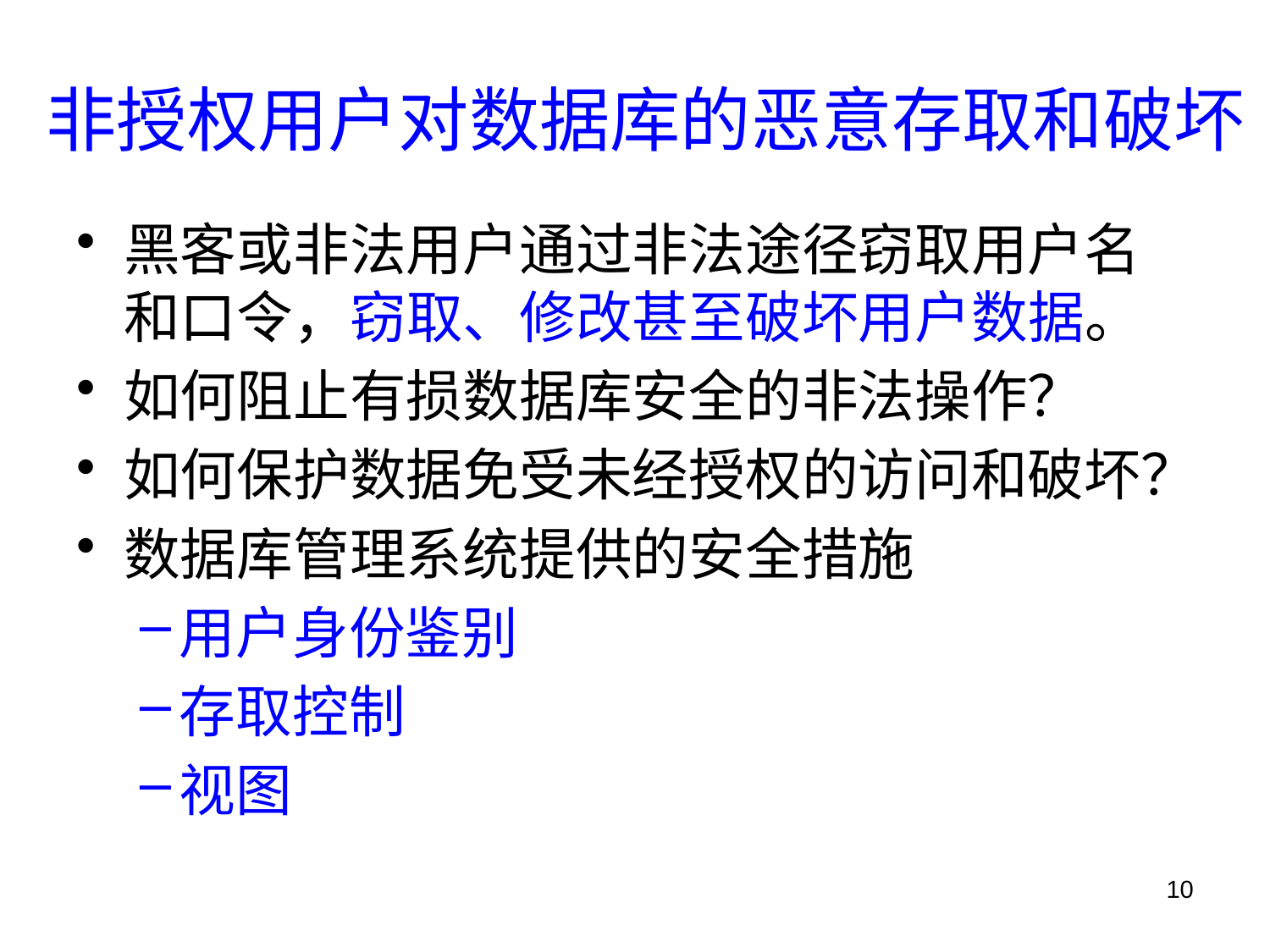

# 非授权用户对数据库的恶意存取和破坏
黑客或非法用户通过非法途径窃取用户名和口令，窃取、修改甚至破坏用户数据。
如何阻止有损数据库安全的非法操作？
如何保护数据免受未经授权的访问和破坏？
数据库管理系统提供的安全措施
用户身份鉴别
存取控制
视图
10